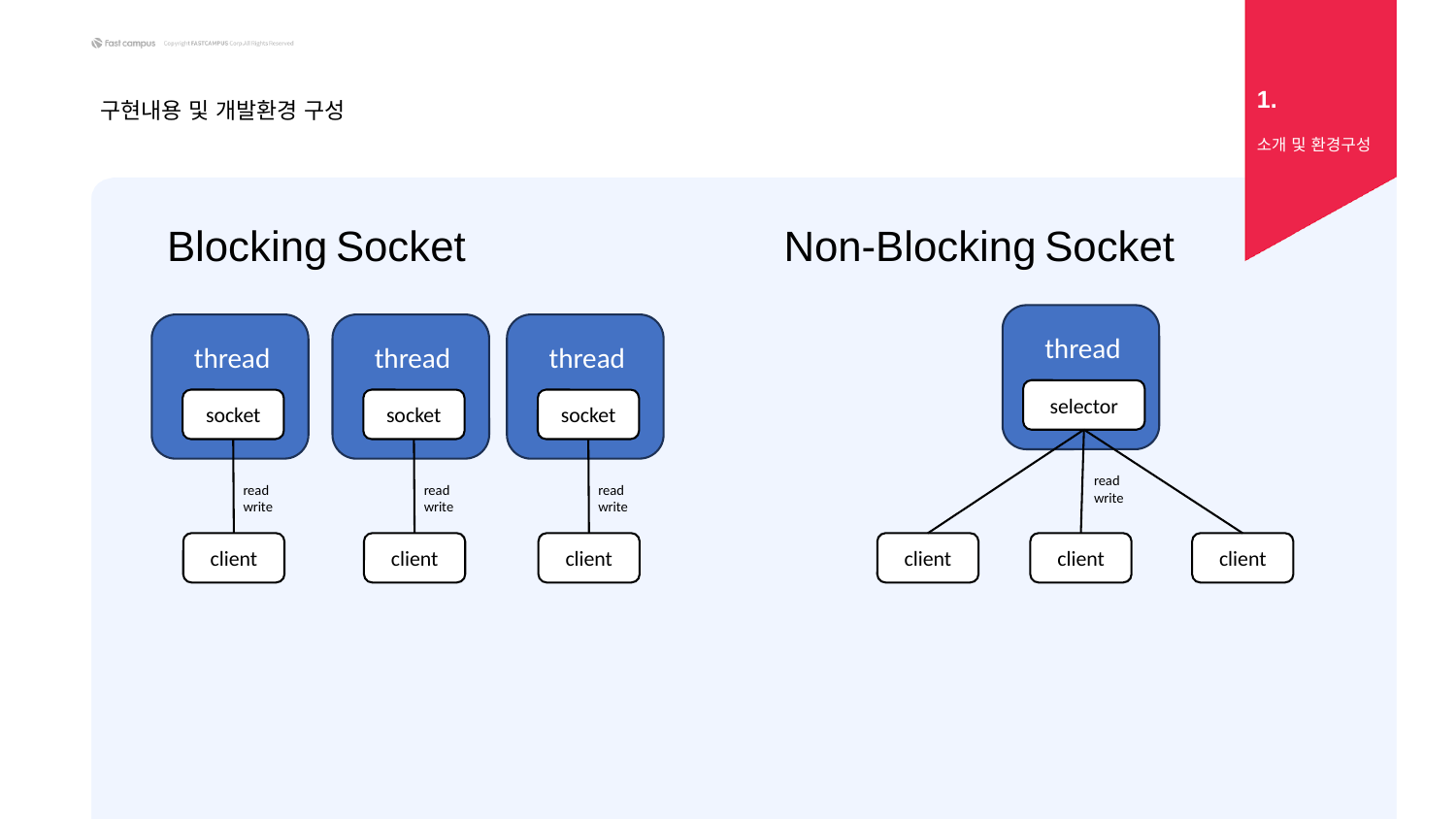

1.
# 구현내용 및 개발환경 구성
소개 및 환경구성
Blocking Socket
Non-Blocking Socket

thread
socket
read
write
client

thread
socket
read
write
client

thread
socket
read
write
client
thread
selector
read
write
client
client
client